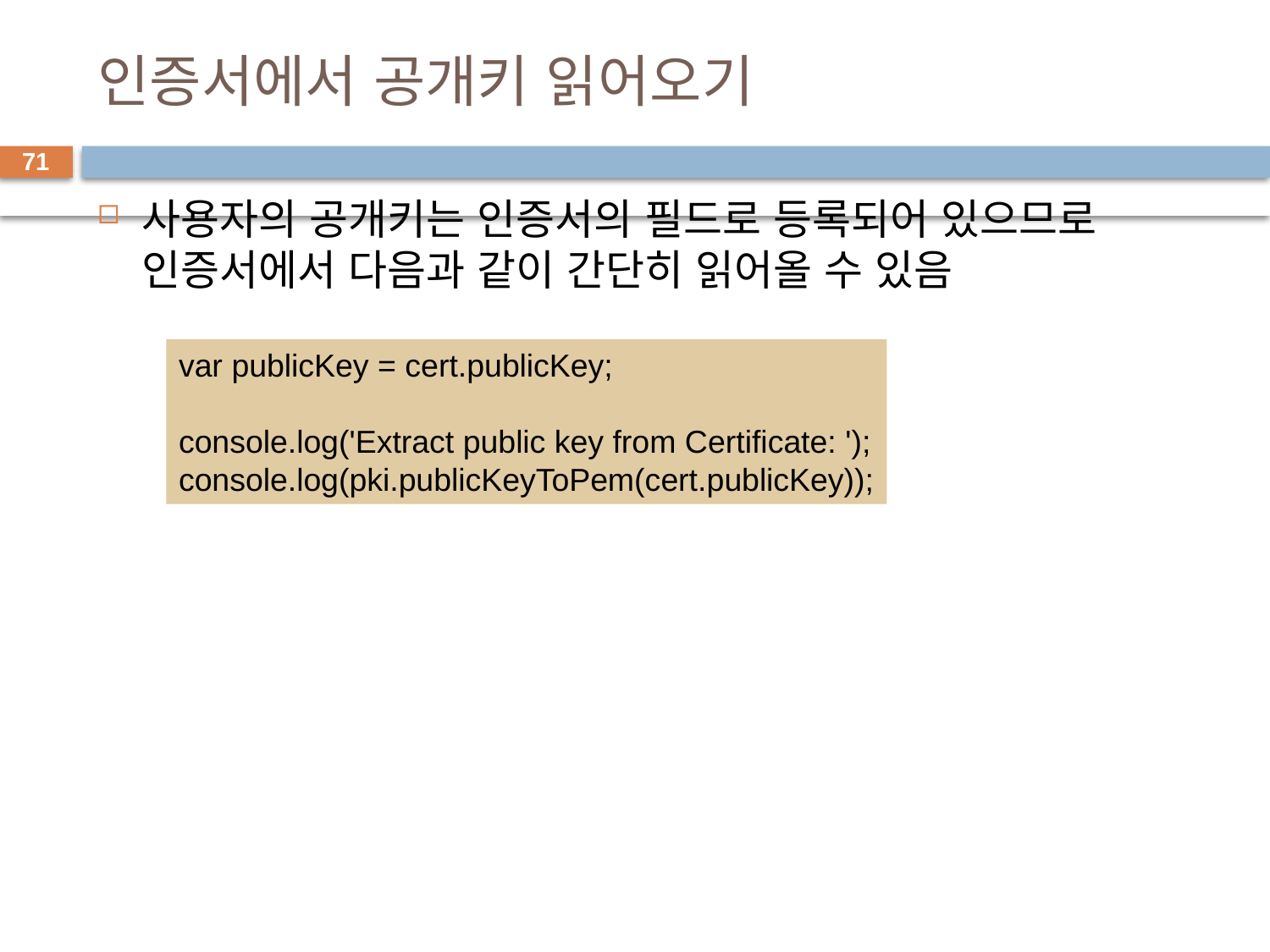

# 인증서에서 공개키 읽어오기
71
사용자의 공개키는 인증서의 필드로 등록되어 있으므로 인증서에서 다음과 같이 간단히 읽어올 수 있음

var publicKey = cert.publicKey;

console.log('Extract public key from Certificate: ');
console.log(pki.publicKeyToPem(cert.publicKey));